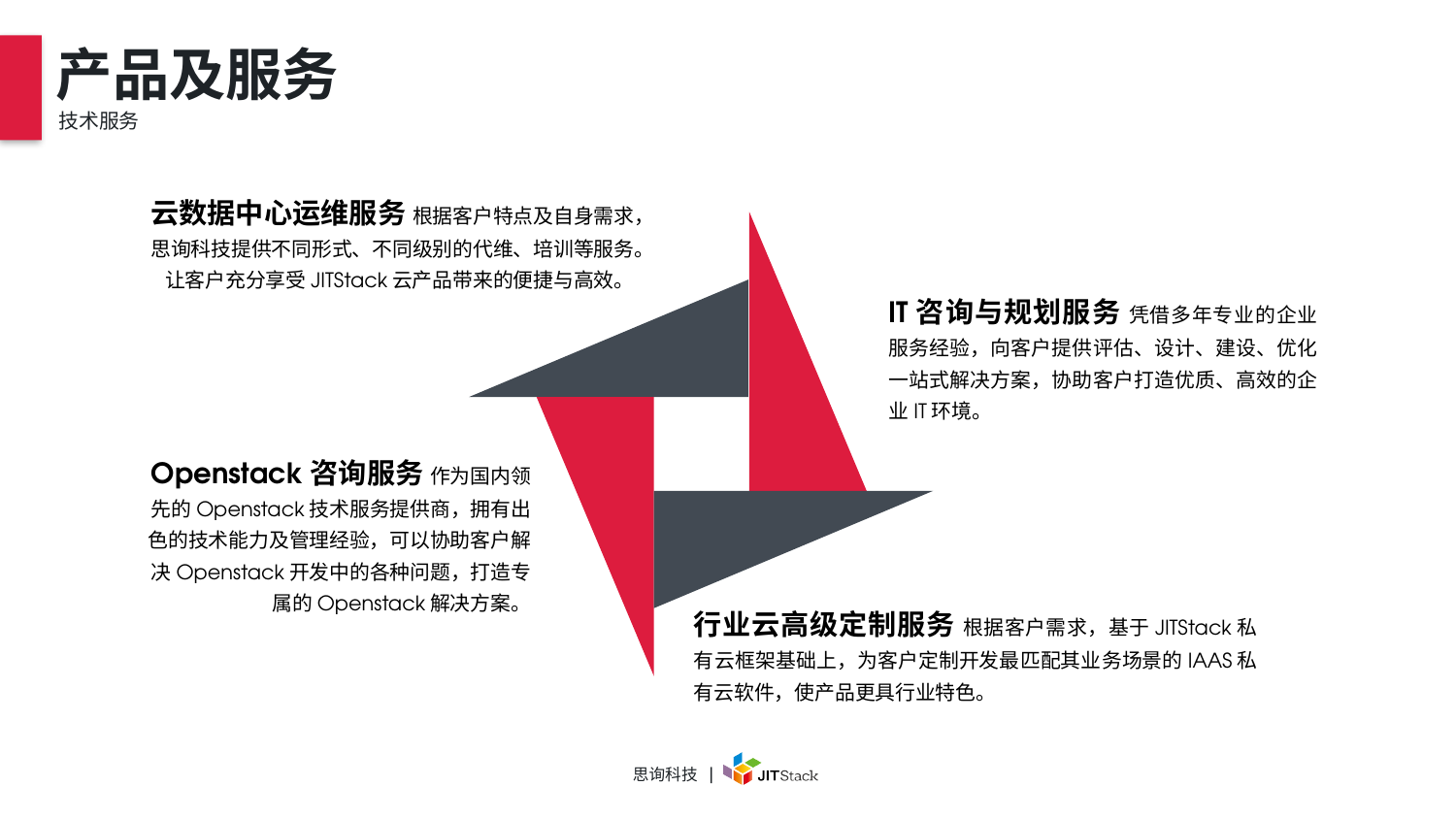

产品及服务

技术服务
云数据中心运维服务 根据客户特点及自身需求，思询科技提供不同形式、不同级别的代维、培训等服务。让客户充分享受JITStack云产品带来的便捷与高效。

IT咨询与规划服务 凭借多年专业的企业服务经验，向客户提供评估、设计、建设、优化一站式解决方案，协助客户打造优质、高效的企业IT环境。

Openstack咨询服务 作为国内领先的Openstack技术服务提供商，拥有出色的技术能力及管理经验，可以协助客户解决Openstack开发中的各种问题，打造专属的Openstack解决方案。
行业云高级定制服务 根据客户需求，基于JITStack私有云框架基础上，为客户定制开发最匹配其业务场景的IAAS私有云软件，使产品更具行业特色。